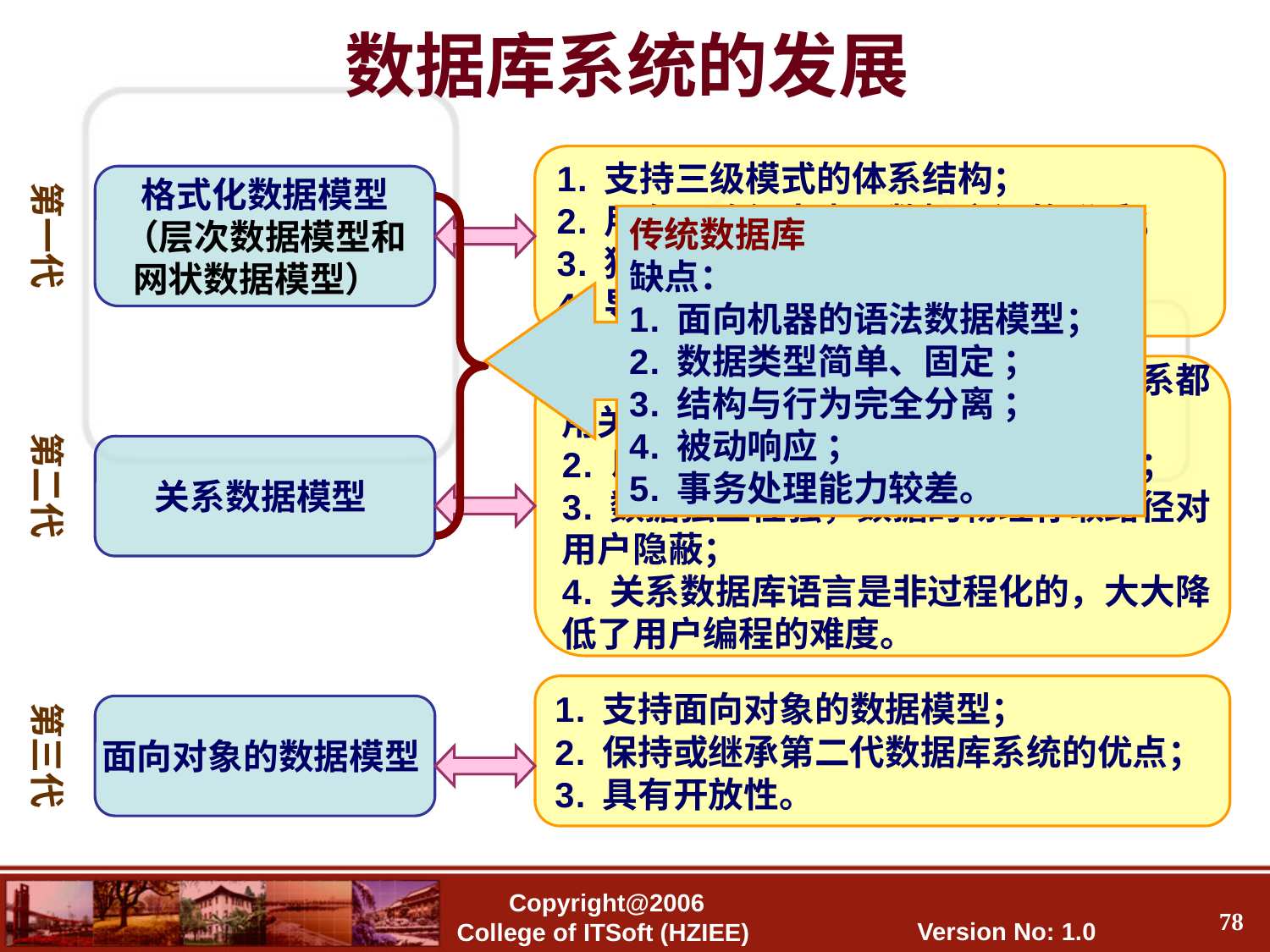

# 数据库系统的发展
支持三级模式的体系结构；
用存取路径来表示数据之间的联系；
独立的数据定义语言；
导航的数据操纵语言。
格式化数据模型
（层次数据模型和
网状数据模型）
第一代

传统数据库
缺点：
面向机器的语法数据模型；
数据类型简单、固定 ；
结构与行为完全分离 ；
被动响应 ；
事务处理能力较差。

概念单一，实体以及实体之间的联系都
用关系来表示；
以关系代数为基础，形式化基础好；
数据独立性强，数据的物理存取路径对
用户隐蔽；
关系数据库语言是非过程化的，大大降
低了用户编程的难度。
第二代
关系数据模型

支持面向对象的数据模型；
保持或继承第二代数据库系统的优点；
具有开放性。
第三代
面向对象的数据模型